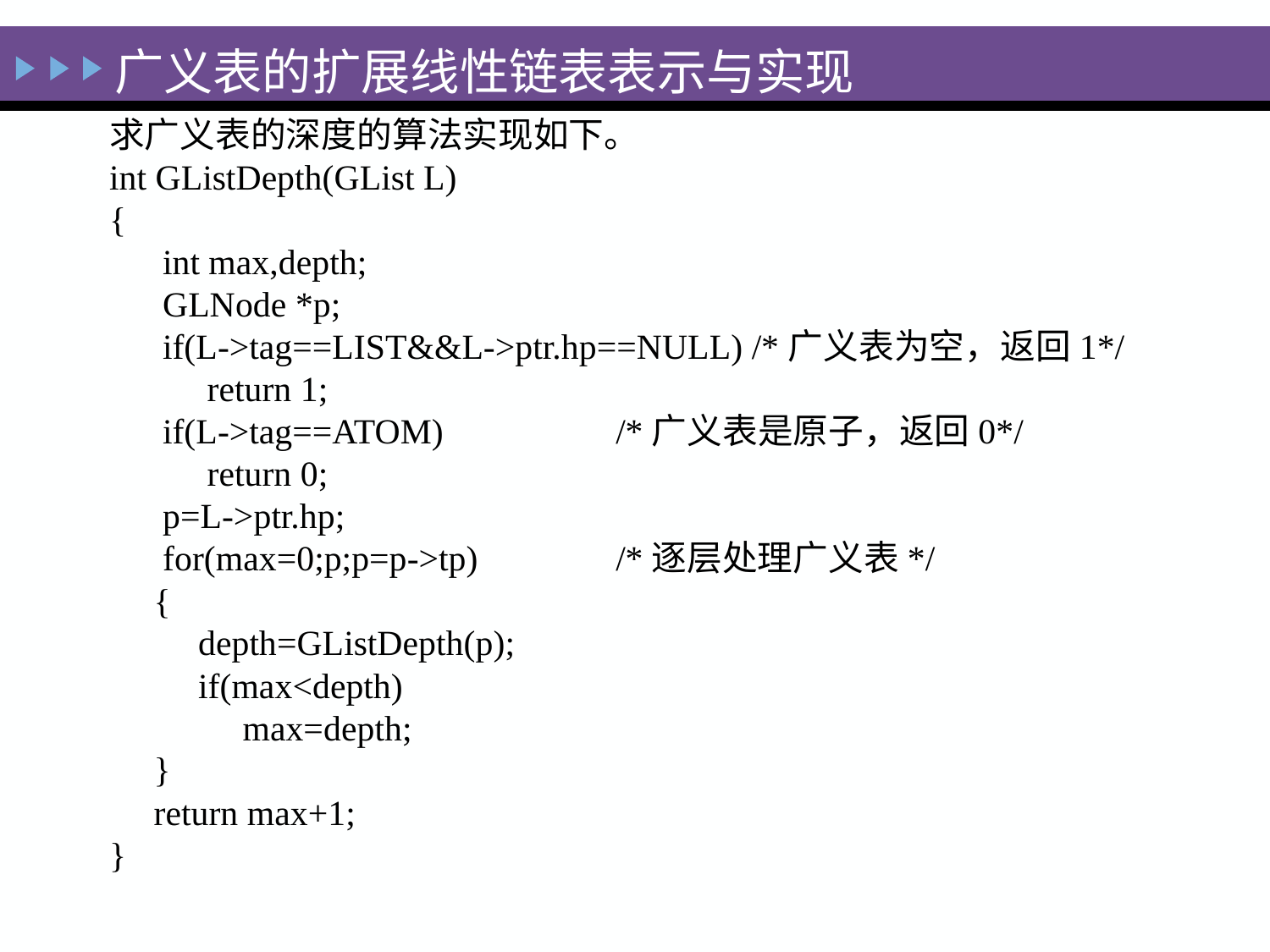

# 广义表的扩展线性链表表示与实现
求广义表的深度的算法实现如下。
int GListDepth(GList L)
{
      int max,depth;
      GLNode *p;
      if(L->tag==LIST&&L->ptr.hp==NULL) /*广义表为空，返回1*/
           return 1;
      if(L->tag==ATOM) 		/*广义表是原子，返回0*/
           return 0;
      p=L->ptr.hp;
      for(max=0;p;p=p->tp) 		/*逐层处理广义表*/
     {
          depth=GListDepth(p);
          if(max<depth)
               max=depth;
     }
     return max+1;
}